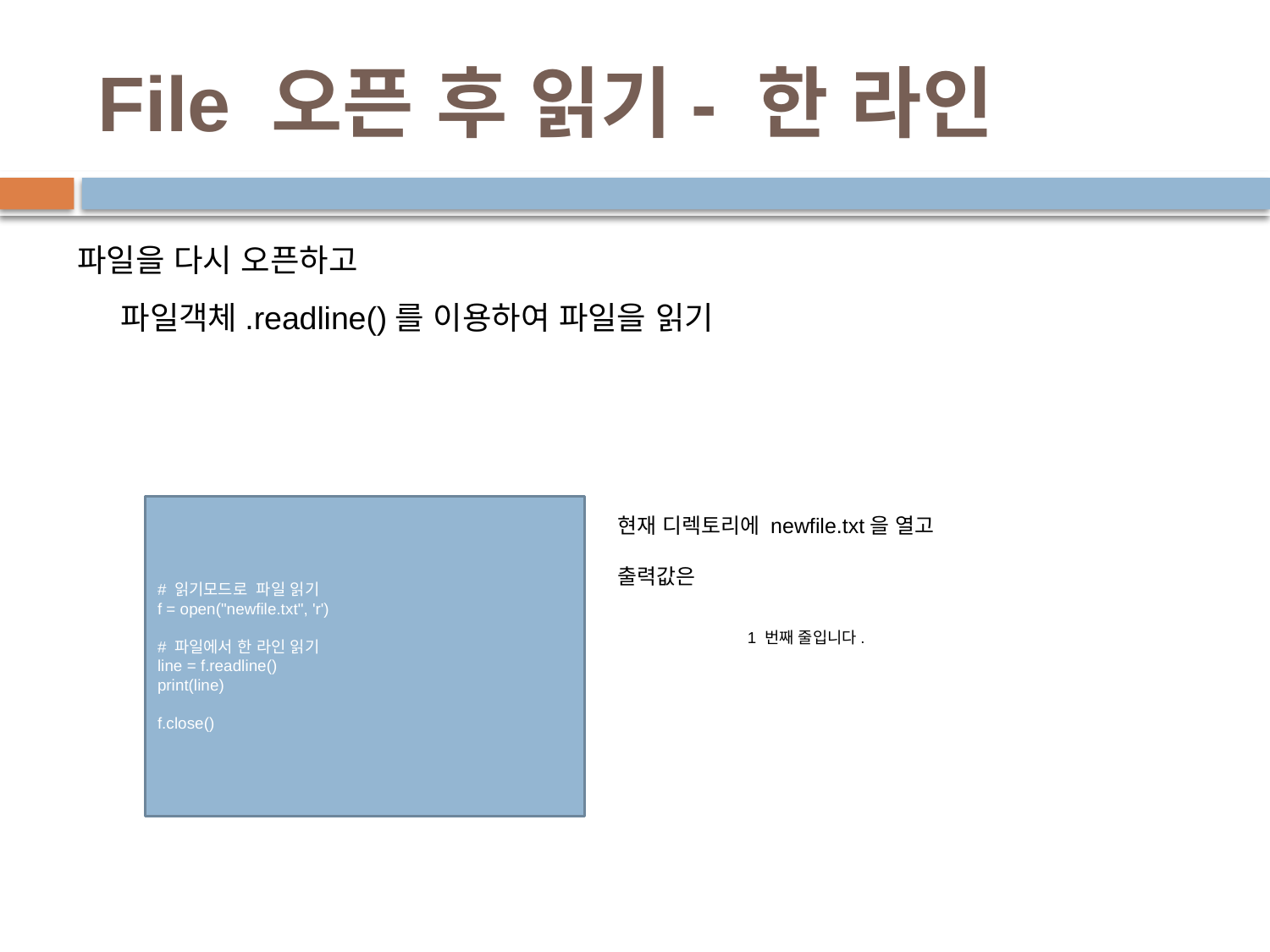

# File 오픈 후 읽기- 한 라인
파일을 다시 오픈하고
    파일객체.readline()를 이용하여 파일을 읽기
# 읽기모드로  파일 읽기
f = open("newfile.txt", 'r')

# 파일에서 한 라인 읽기
line = f.readline()
print(line)

f.close()
현재 디렉토리에 newfile.txt을 열고

출력값은
1 번째 줄입니다.